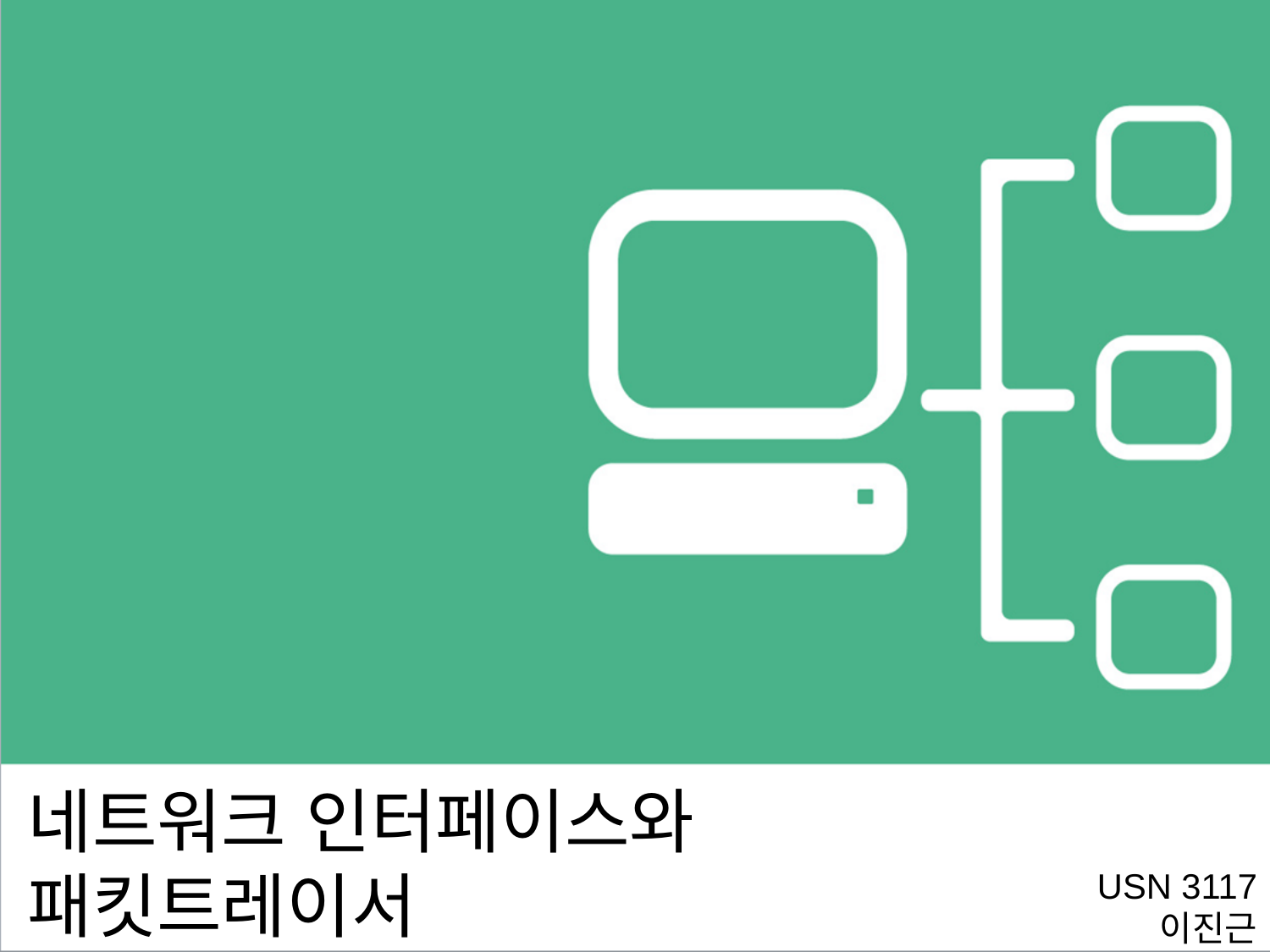

# 네트워크 인터페이스와 패킷트레이서
USN 3117
이진근